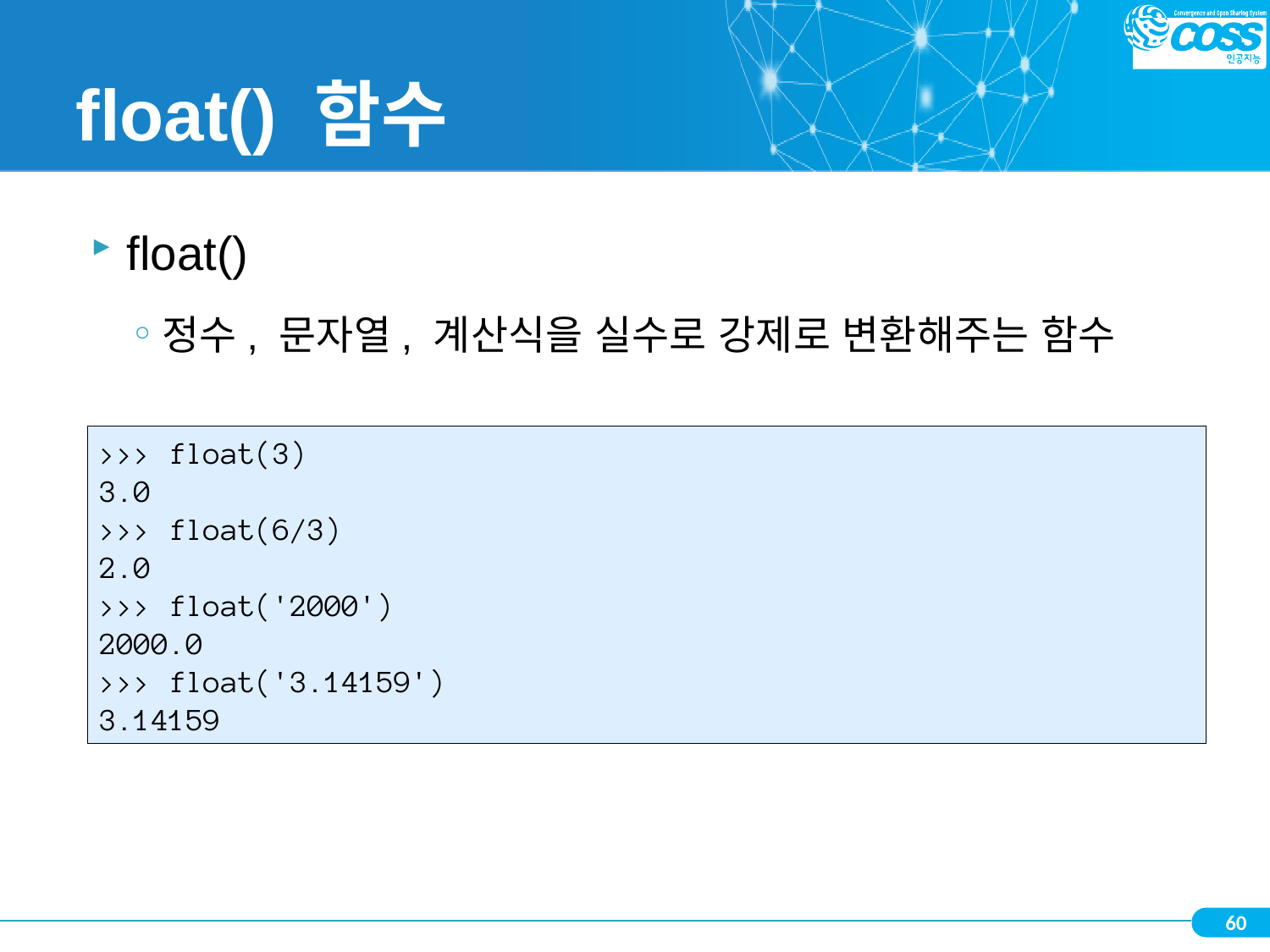

# float() 함수
float()
정수, 문자열, 계산식을 실수로 강제로 변환해주는 함수
>>> float(3)
3.0
>>> float(6/3)
2.0
>>> float('2000')
2000.0
>>> float('3.14159')
3.14159